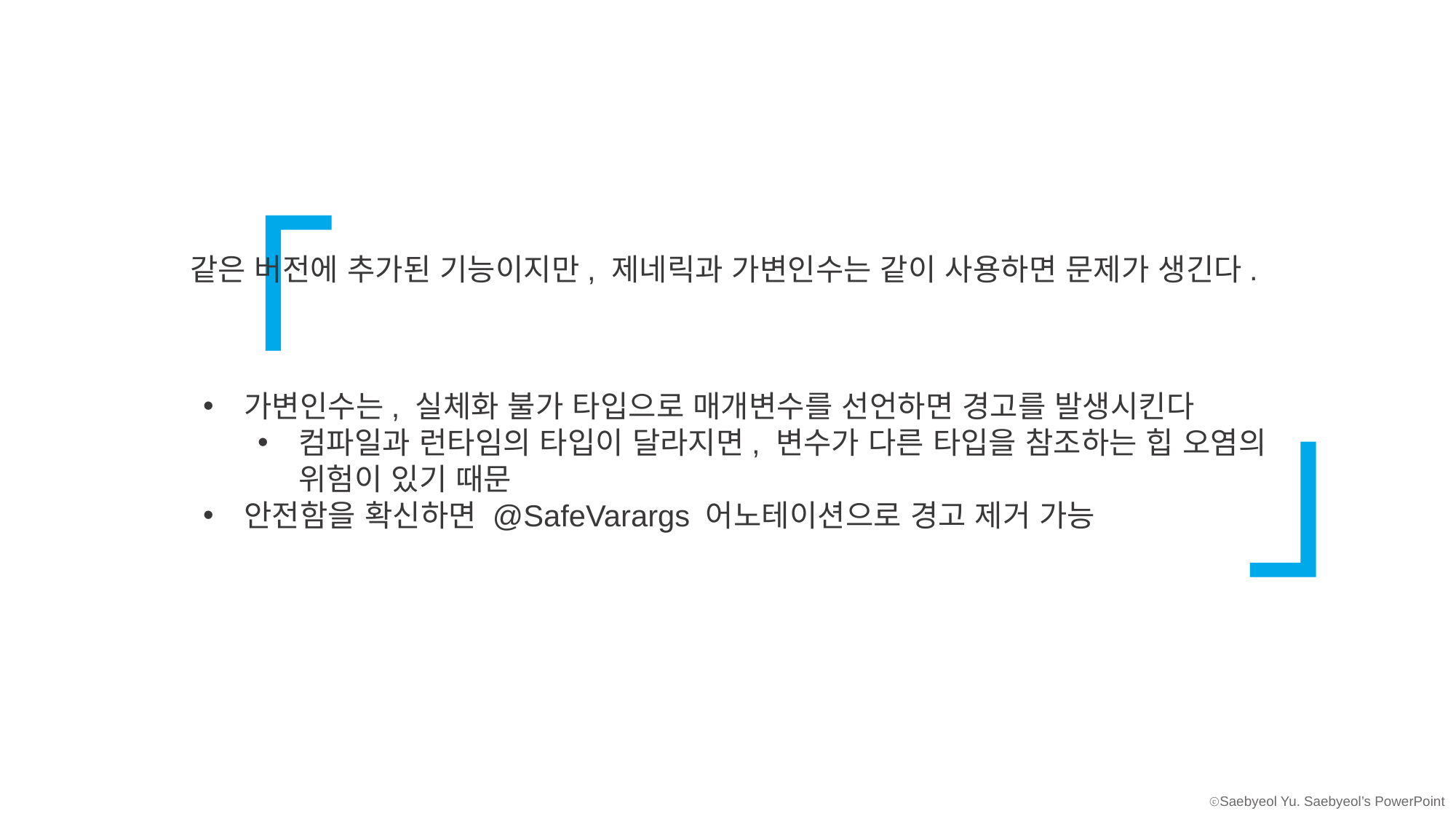

「
」
같은 버전에 추가된 기능이지만, 제네릭과 가변인수는 같이 사용하면 문제가 생긴다.
가변인수는, 실체화 불가 타입으로 매개변수를 선언하면 경고를 발생시킨다
컴파일과 런타임의 타입이 달라지면, 변수가 다른 타입을 참조하는 힙 오염의 위험이 있기 때문
안전함을 확신하면 @SafeVarargs 어노테이션으로 경고 제거 가능